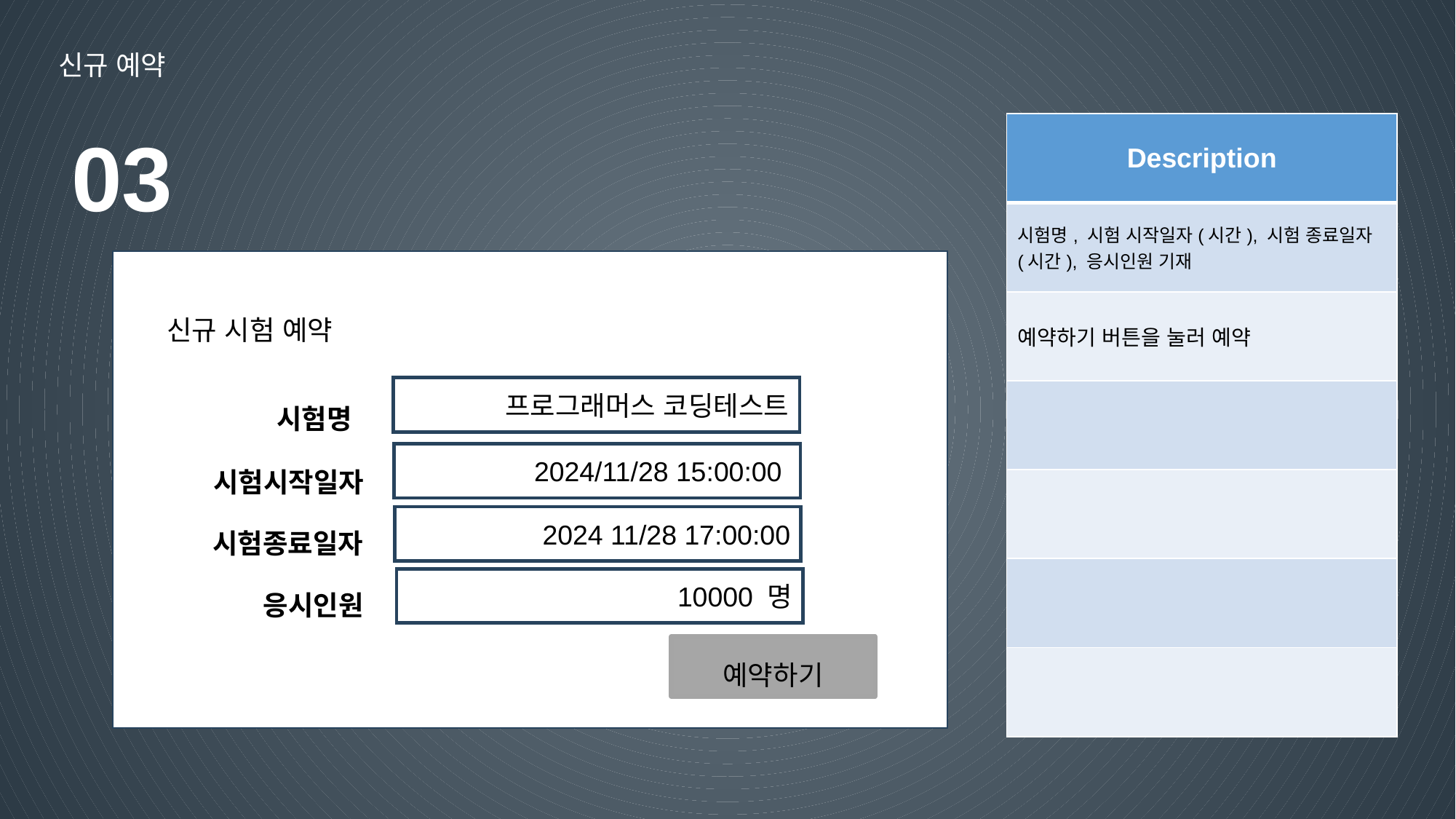

신규 예약
03
| Description |
| --- |
| 시험명, 시험 시작일자(시간), 시험 종료일자(시간), 응시인원 기재 |
| 예약하기 버튼을 눌러 예약 |
|  |
|  |
|  |
|  |

신규 시험 예약
프로그래머스 코딩테스트
       시험명
2024/11/28 15:00:00
 시험시작일자
 시험종료일자
2024 11/28 17:00:00
응시인원
10000 명
예약하기